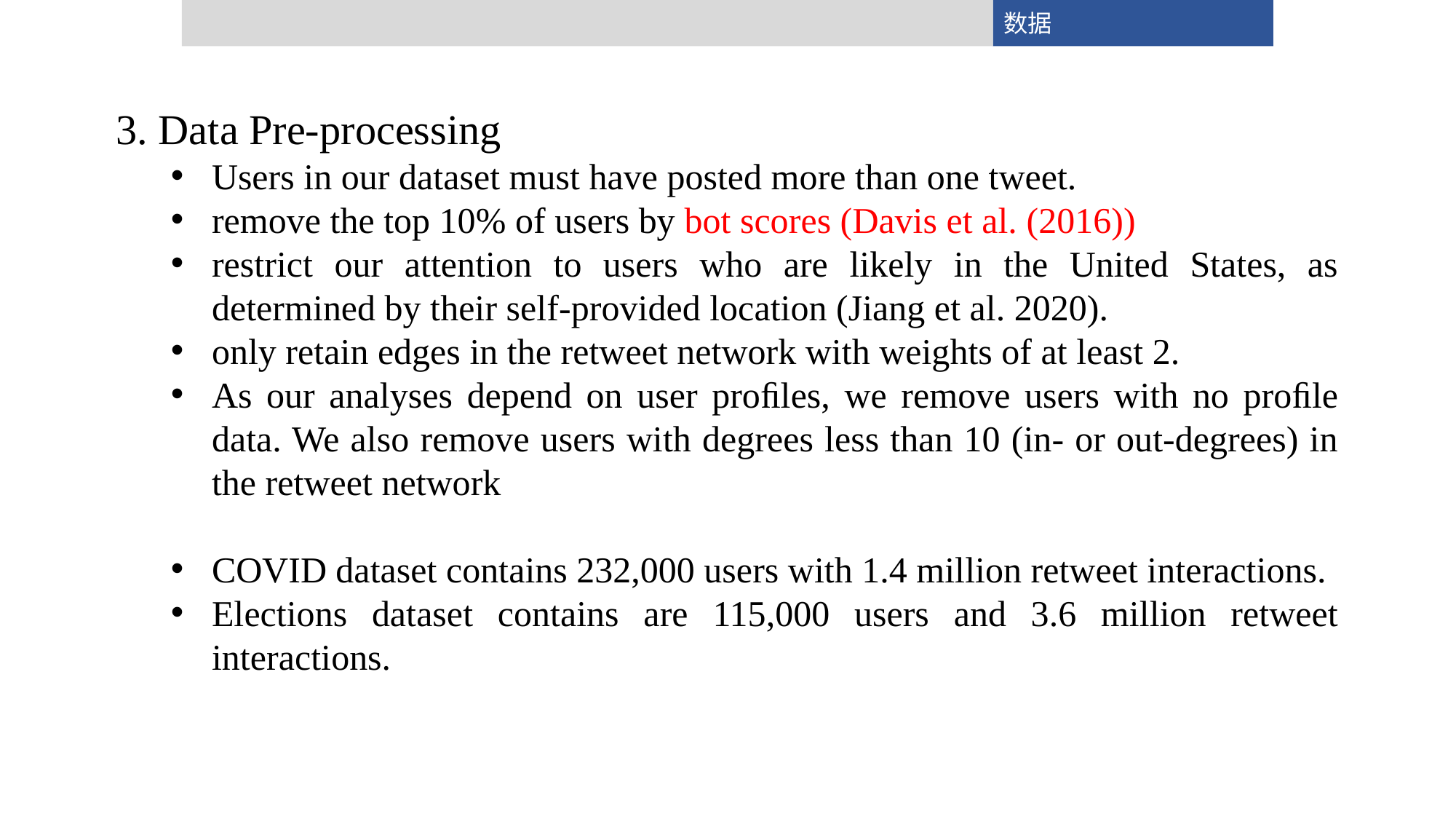

数据
3. Data Pre-processing
Users in our dataset must have posted more than one tweet.
remove the top 10% of users by bot scores (Davis et al. (2016))
restrict our attention to users who are likely in the United States, as determined by their self-provided location (Jiang et al. 2020).
only retain edges in the retweet network with weights of at least 2.
As our analyses depend on user proﬁles, we remove users with no proﬁle data. We also remove users with degrees less than 10 (in- or out-degrees) in the retweet network

COVID dataset contains 232,000 users with 1.4 million retweet interactions.
Elections dataset contains are 115,000 users and 3.6 million retweet interactions.